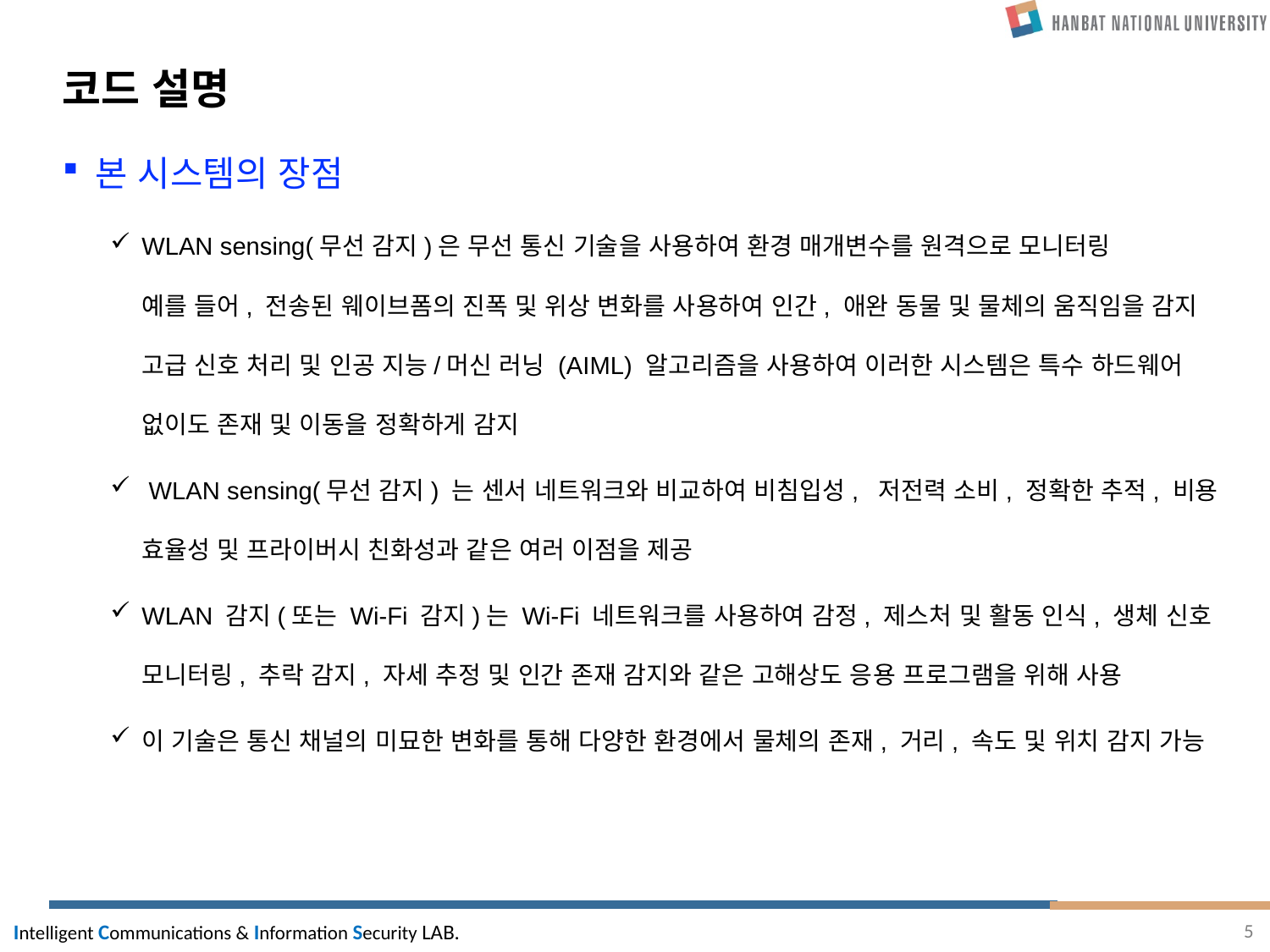

# 코드 설명
본 시스템의 장점
WLAN sensing(무선 감지)은 무선 통신 기술을 사용하여 환경 매개변수를 원격으로 모니터링
예를 들어, 전송된 웨이브폼의 진폭 및 위상 변화를 사용하여 인간, 애완 동물 및 물체의 움직임을 감지
고급 신호 처리 및 인공 지능/머신 러닝 (AIML) 알고리즘을 사용하여 이러한 시스템은 특수 하드웨어 없이도 존재 및 이동을 정확하게 감지
 WLAN sensing(무선 감지) 는 센서 네트워크와 비교하여 비침입성,  저전력 소비, 정확한 추적, 비용 효율성 및 프라이버시 친화성과 같은 여러 이점을 제공
WLAN 감지(또는 Wi-Fi 감지)는 Wi-Fi 네트워크를 사용하여 감정, 제스처 및 활동 인식, 생체 신호 모니터링, 추락 감지, 자세 추정 및 인간 존재 감지와 같은 고해상도 응용 프로그램을 위해 사용
이 기술은 통신 채널의 미묘한 변화를 통해 다양한 환경에서 물체의 존재, 거리, 속도 및 위치 감지 가능
5